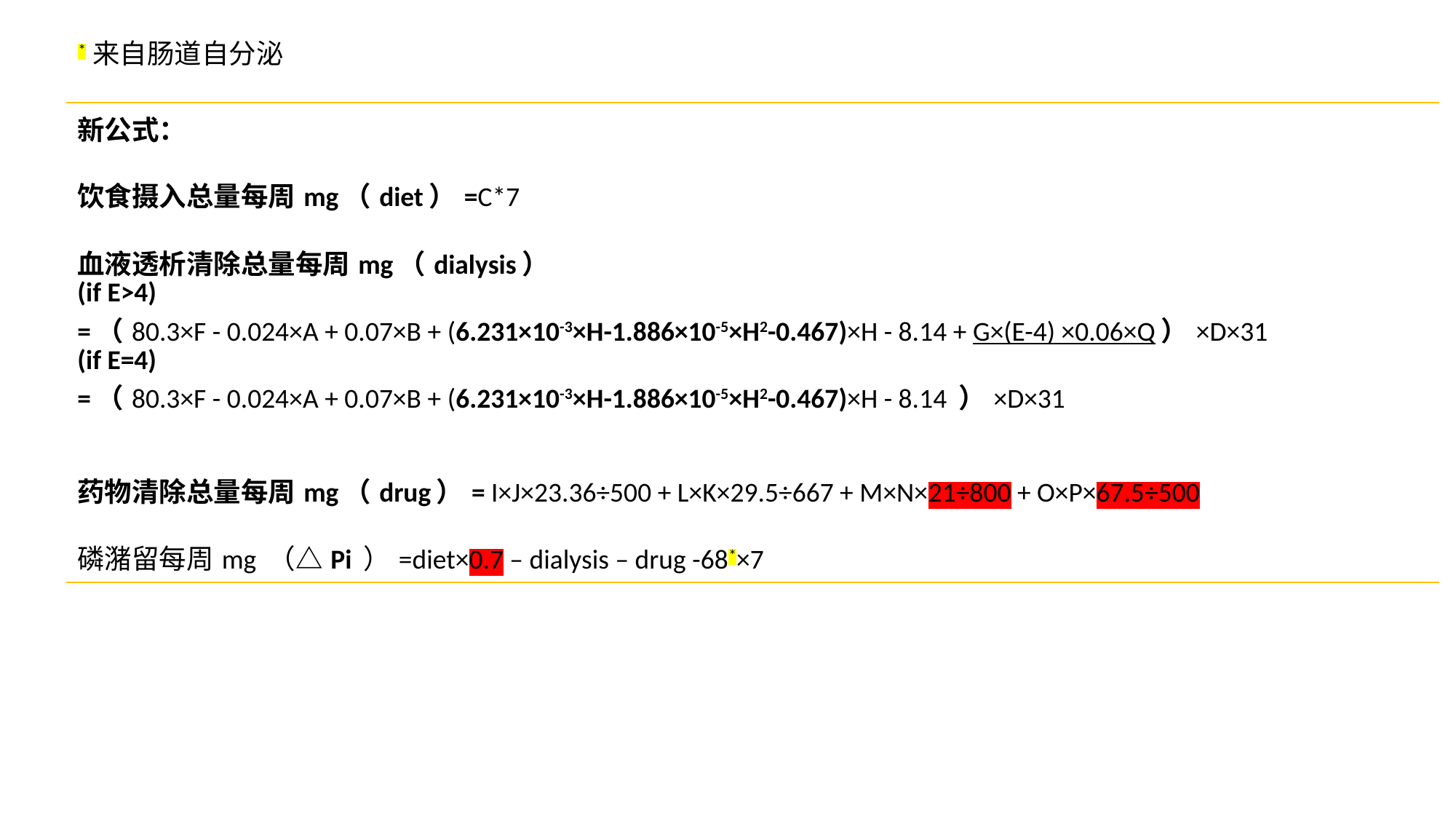

*来自肠道自分泌
| 新公式： 饮食摄入总量每周mg（diet）=C\*7 血液透析清除总量每周mg（dialysis） (if E>4) =（80.3×F - 0.024×A + 0.07×B + (6.231×10-3×H-1.886×10-5×H2-0.467)×H - 8.14 + G×(E-4) ×0.06×Q）×D×31 (if E=4) =（80.3×F - 0.024×A + 0.07×B + (6.231×10-3×H-1.886×10-5×H2-0.467)×H - 8.14 ）×D×31 药物清除总量每周mg（drug）= I×J×23.36÷500 + L×K×29.5÷667 + M×N×21÷800 + O×P×67.5÷500 磷潴留每周mg （△Pi ）=diet×0.7 – dialysis – drug -68\*×7 |
| --- |